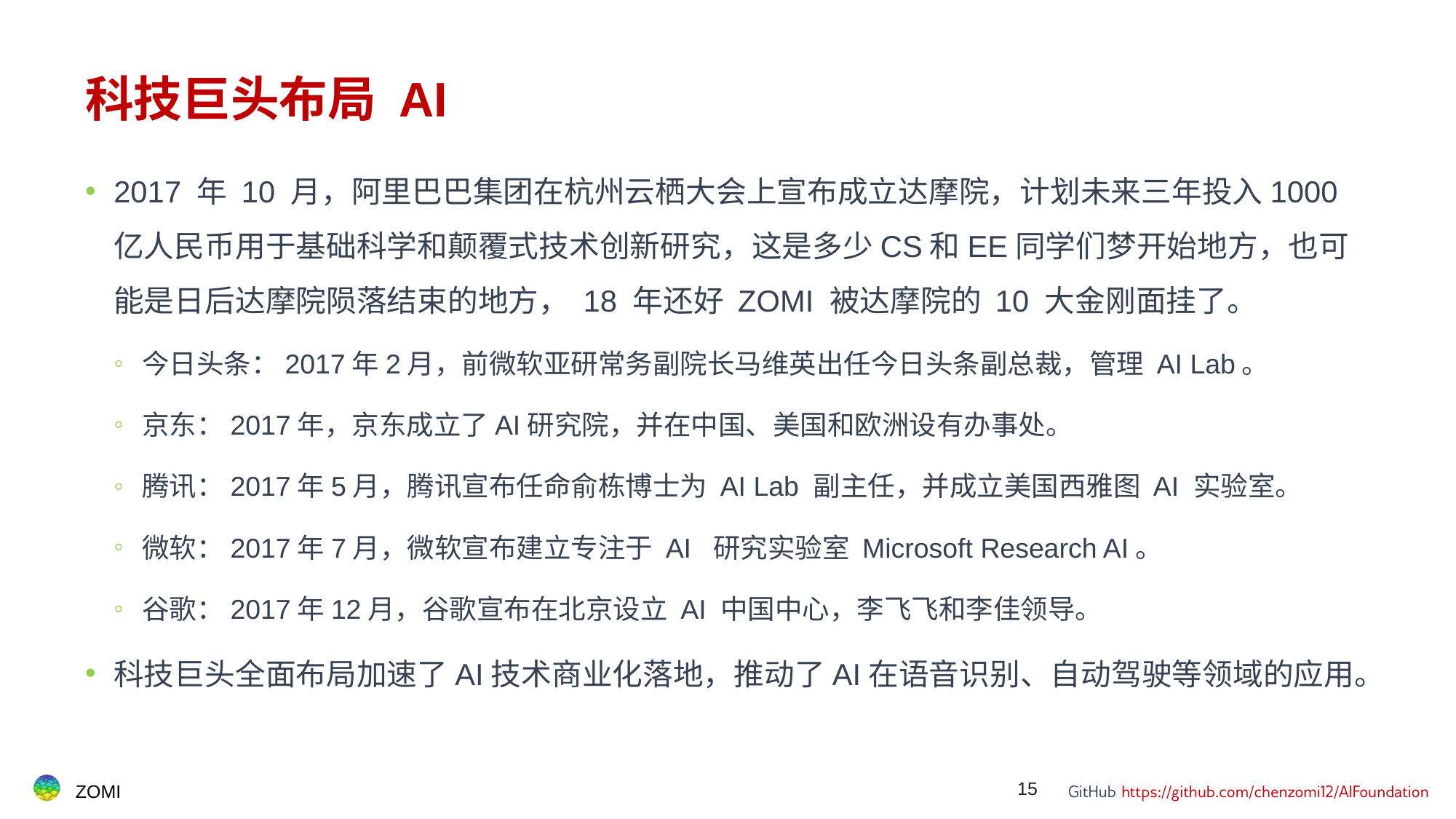

# 科技巨头布局 AI
2017 年 10 月，阿里巴巴集团在杭州云栖大会上宣布成立达摩院，计划未来三年投入1000亿人民币用于基础科学和颠覆式技术创新研究，这是多少CS和EE同学们梦开始地方，也可能是日后达摩院陨落结束的地方， 18 年还好 ZOMI 被达摩院的 10 大金刚面挂了。
今日头条：2017年2月，前微软亚研常务副院长马维英出任今日头条副总裁，管理 AI Lab。
京东：2017年，京东成立了AI研究院，并在中国、美国和欧洲设有办事处。
腾讯：2017年5月，腾讯宣布任命俞栋博士为 AI Lab 副主任，并成立美国西雅图 AI 实验室。
微软：2017年7月，微软宣布建立专注于 AI  研究实验室 Microsoft Research AI。
谷歌：2017年12月，谷歌宣布在北京设立 AI 中国中心，李飞飞和李佳领导。
科技巨头全面布局加速了AI技术商业化落地，推动了AI在语音识别、自动驾驶等领域的应用。